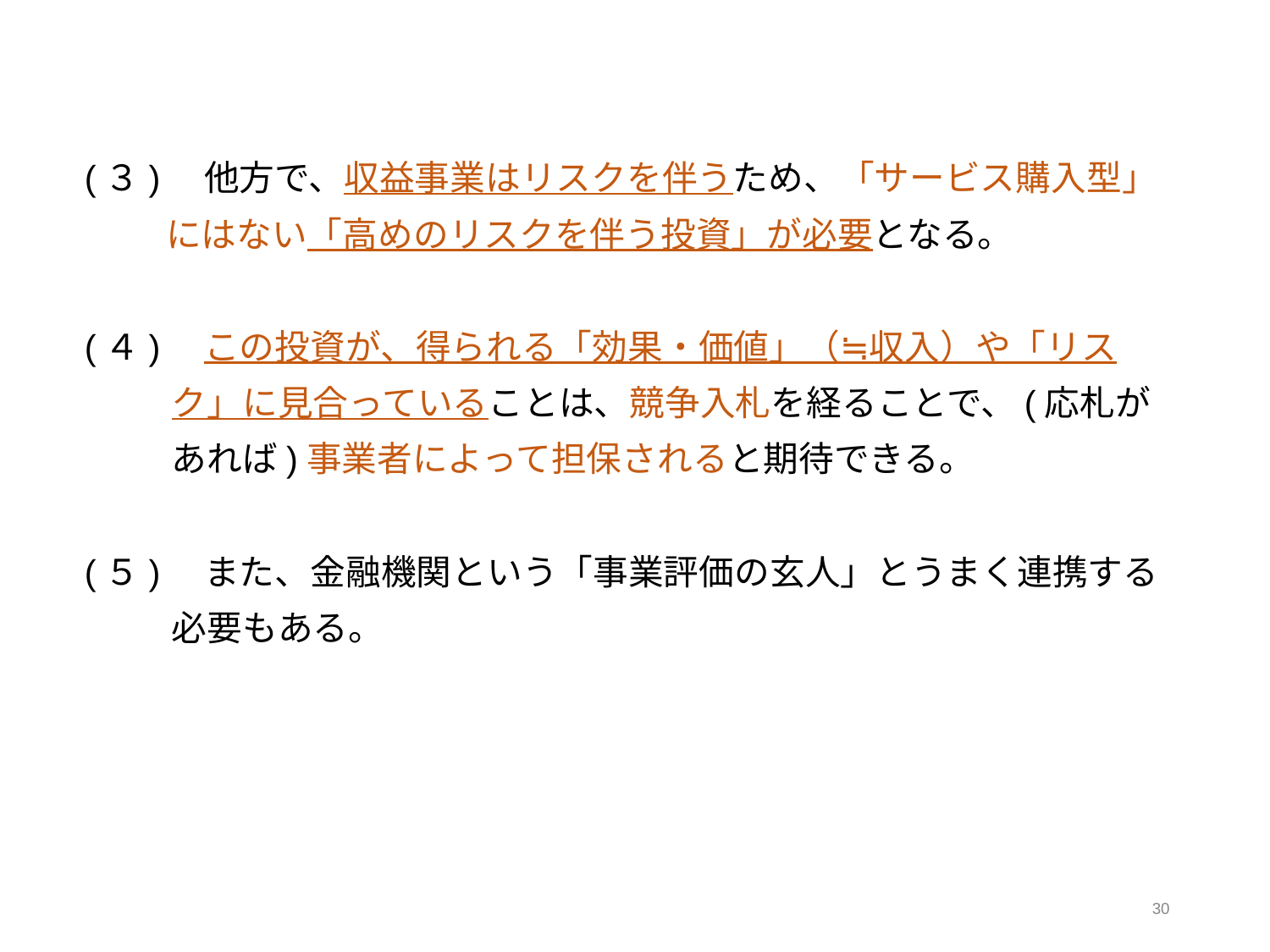

(３)　他方で、収益事業はリスクを伴うため、「サービス購入型」にはない「高めのリスクを伴う投資」が必要となる。

(４)　この投資が、得られる「効果・価値」（≒収入）や「リスク」に見合っていることは、競争入札を経ることで、(応札があれば)事業者によって担保されると期待できる。

(５)　また、金融機関という「事業評価の玄人」とうまく連携する必要もある。

30